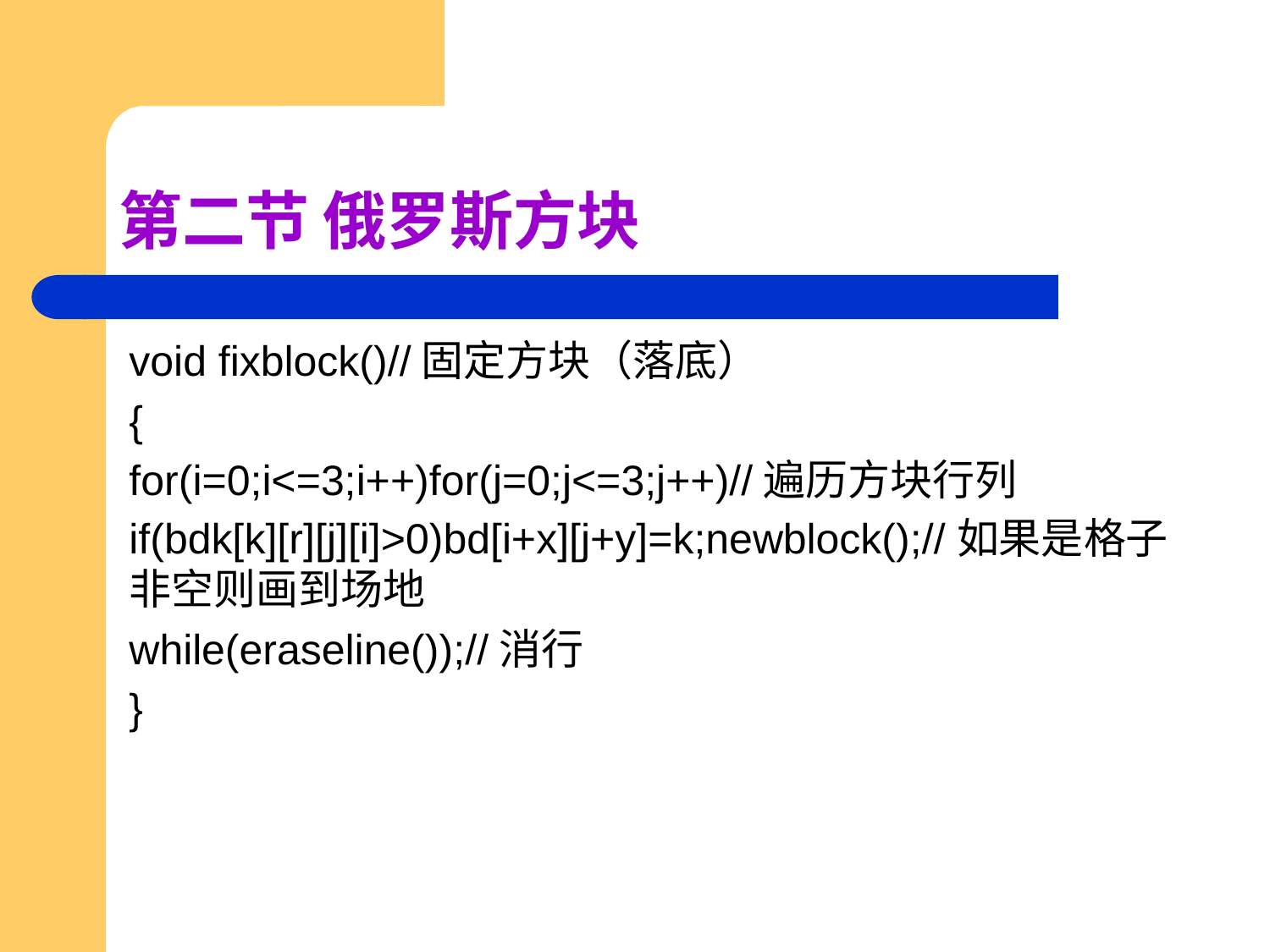

# 第二节 俄罗斯方块
void fixblock()//固定方块（落底）
{
for(i=0;i<=3;i++)for(j=0;j<=3;j++)//遍历方块行列
if(bdk[k][r][j][i]>0)bd[i+x][j+y]=k;newblock();//如果是格子非空则画到场地
while(eraseline());//消行
}